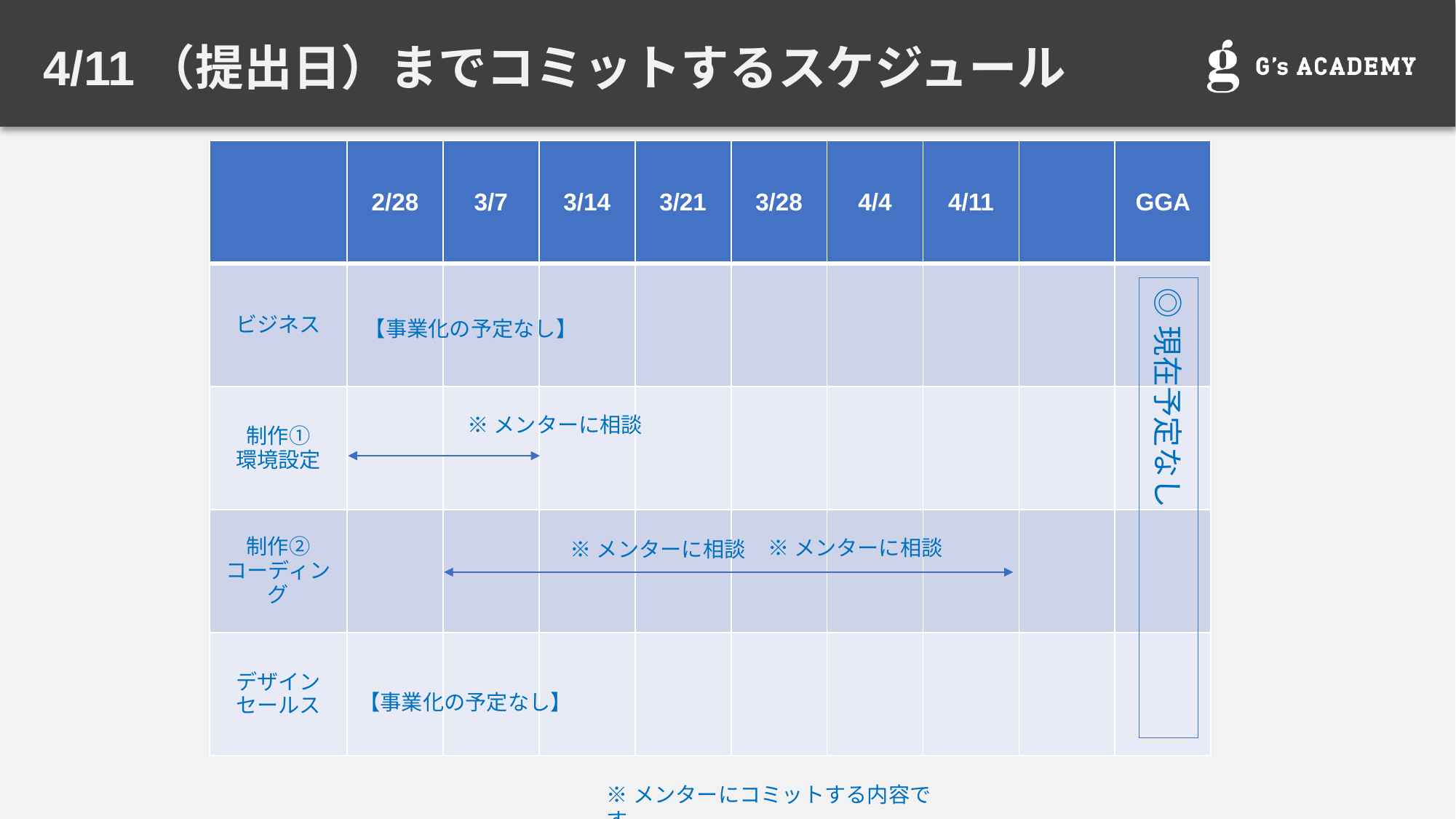

# 4/11（提出日）までコミットするスケジュール
|  | 2/28 | 3/7 | 3/14 | 3/21 | 3/28 | 4/4 | 4/11 |  | GGA |
| --- | --- | --- | --- | --- | --- | --- | --- | --- | --- |
| ビジネス |  |  |  |  |  |  |  |  |  |
| 制作① 環境設定 |  |  |  |  |  |  |  |  |  |
| 制作② コーディング |  |  |  |  |  |  |  |  |  |
| デザイン セールス |  |  |  |  |  |  |  |  |  |
◎現在予定なし
【事業化の予定なし】
※メンターに相談
※メンターに相談
※メンターに相談
【事業化の予定なし】
※メンターにコミットする内容です。